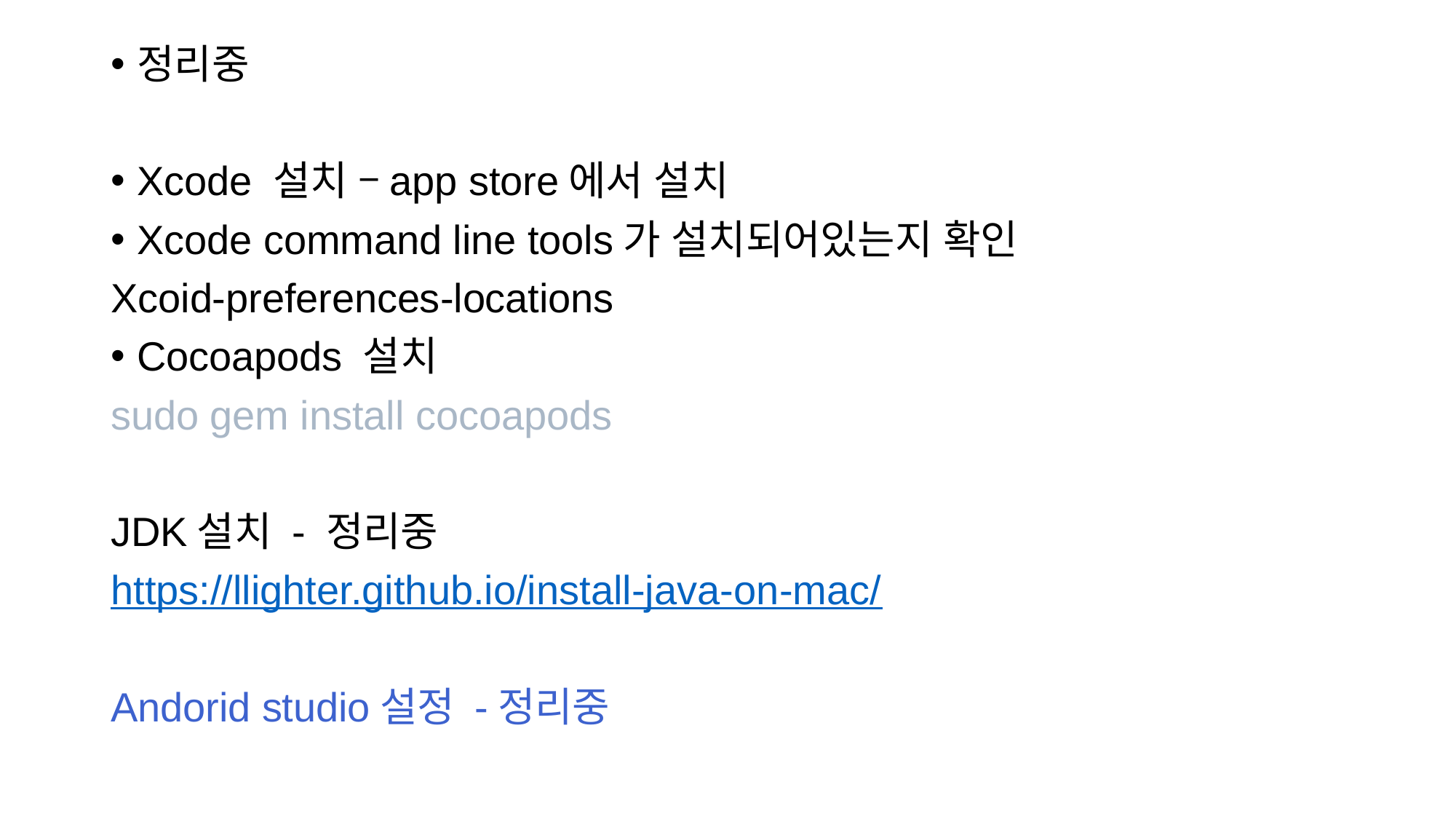

정리중

Xcode 설치 –app store에서 설치
Xcode command line tools가 설치되어있는지 확인
Xcoid-preferences-locations
Cocoapods 설치
sudo gem install cocoapods

JDK설치 - 정리중
https://llighter.github.io/install-java-on-mac/

Andorid studio설정 -정리중